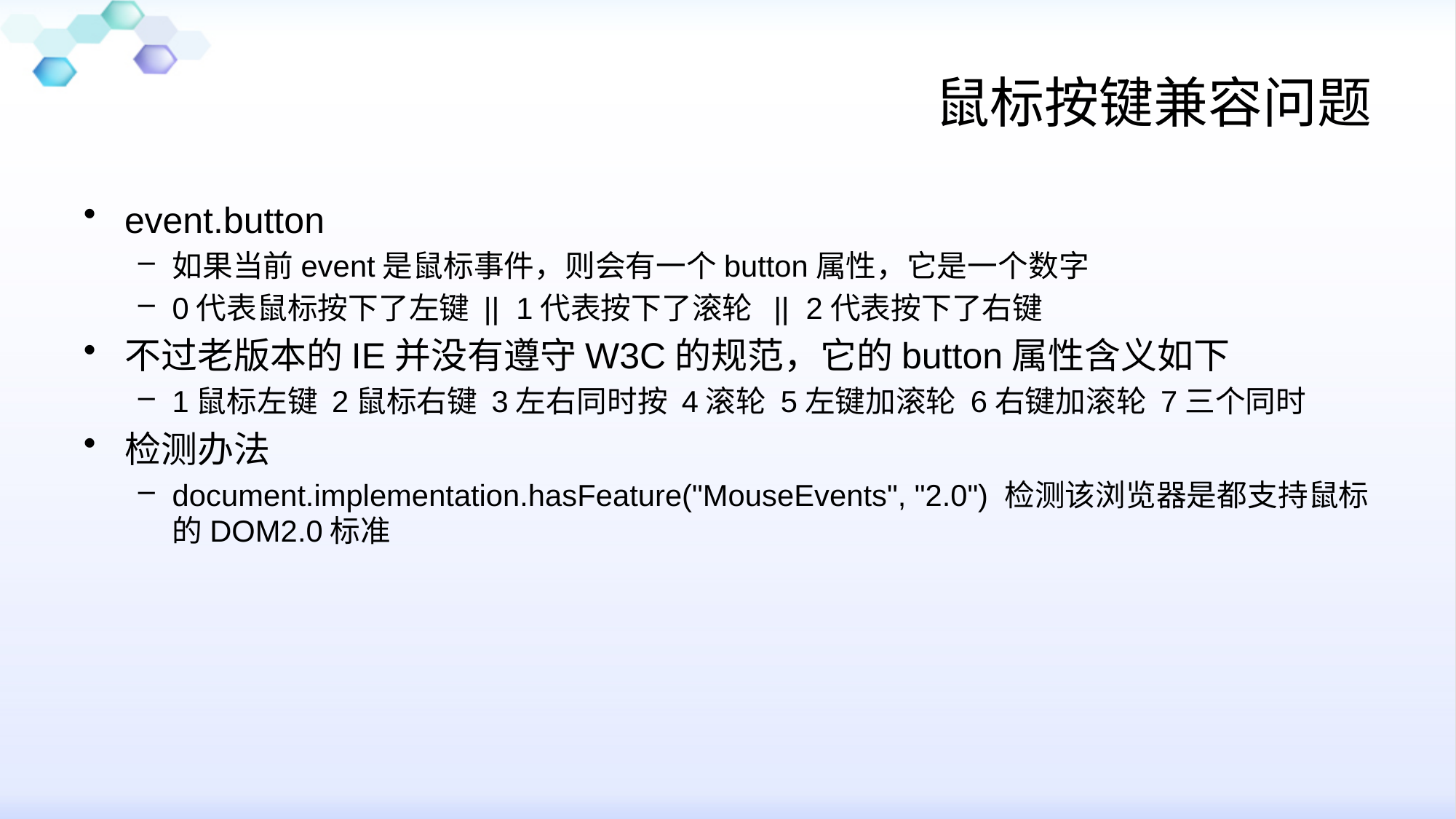

# 鼠标按键兼容问题
event.button
如果当前event是鼠标事件，则会有一个button属性，它是一个数字
0代表鼠标按下了左键 ||  1代表按下了滚轮  ||  2代表按下了右键
不过老版本的IE并没有遵守W3C的规范，它的button属性含义如下
1鼠标左键 2鼠标右键 3左右同时按 4滚轮 5左键加滚轮 6右键加滚轮 7三个同时
检测办法
document.implementation.hasFeature("MouseEvents", "2.0") 检测该浏览器是都支持鼠标的DOM2.0标准